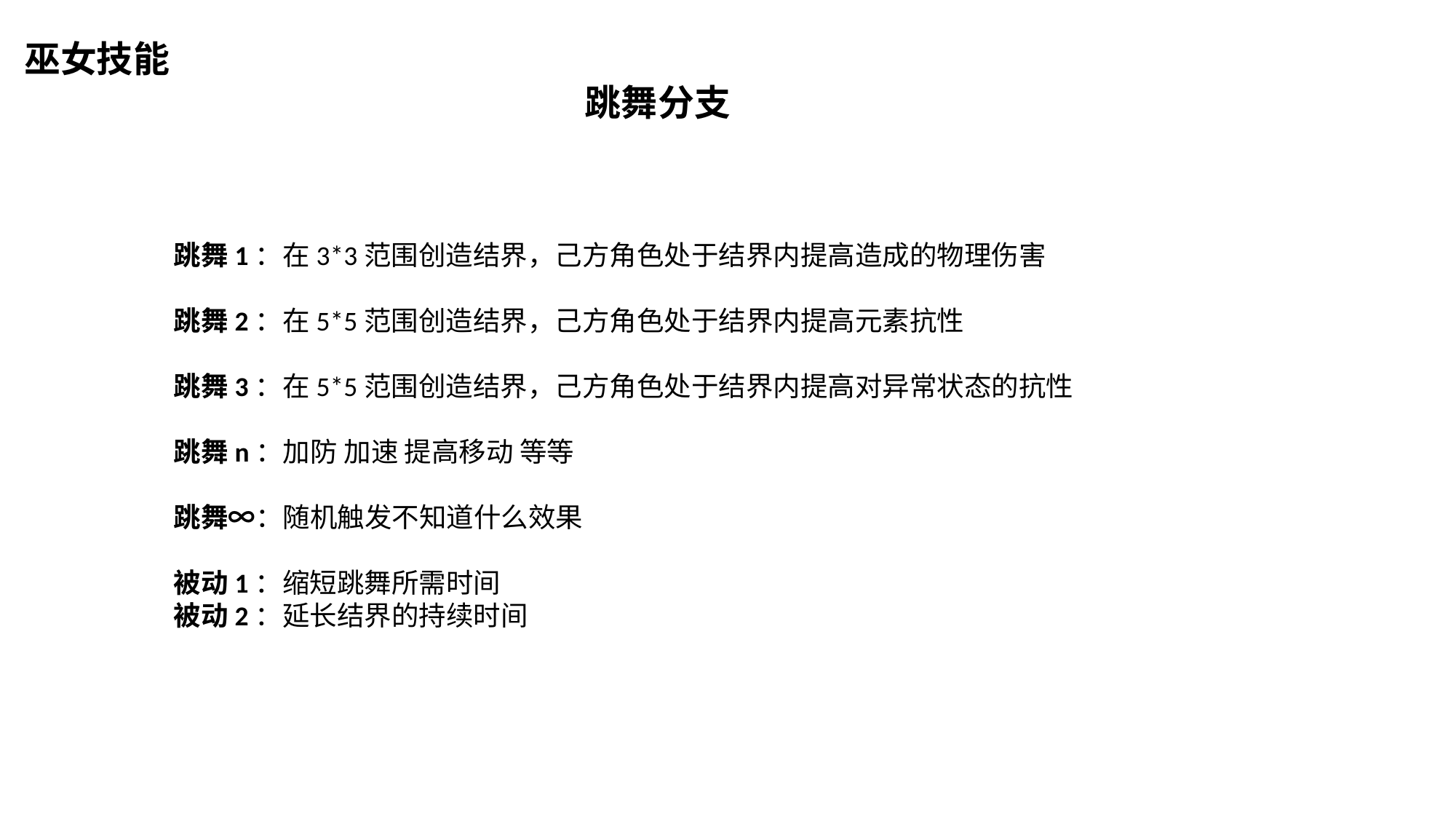

巫女技能
跳舞1：在3*3范围创造结界，己方角色处于结界内提高造成的物理伤害
跳舞2：在5*5范围创造结界，己方角色处于结界内提高元素抗性
跳舞3：在5*5范围创造结界，己方角色处于结界内提高对异常状态的抗性
跳舞n：加防 加速 提高移动 等等
跳舞∞：随机触发不知道什么效果
被动1：缩短跳舞所需时间
被动2：延长结界的持续时间
跳舞分支